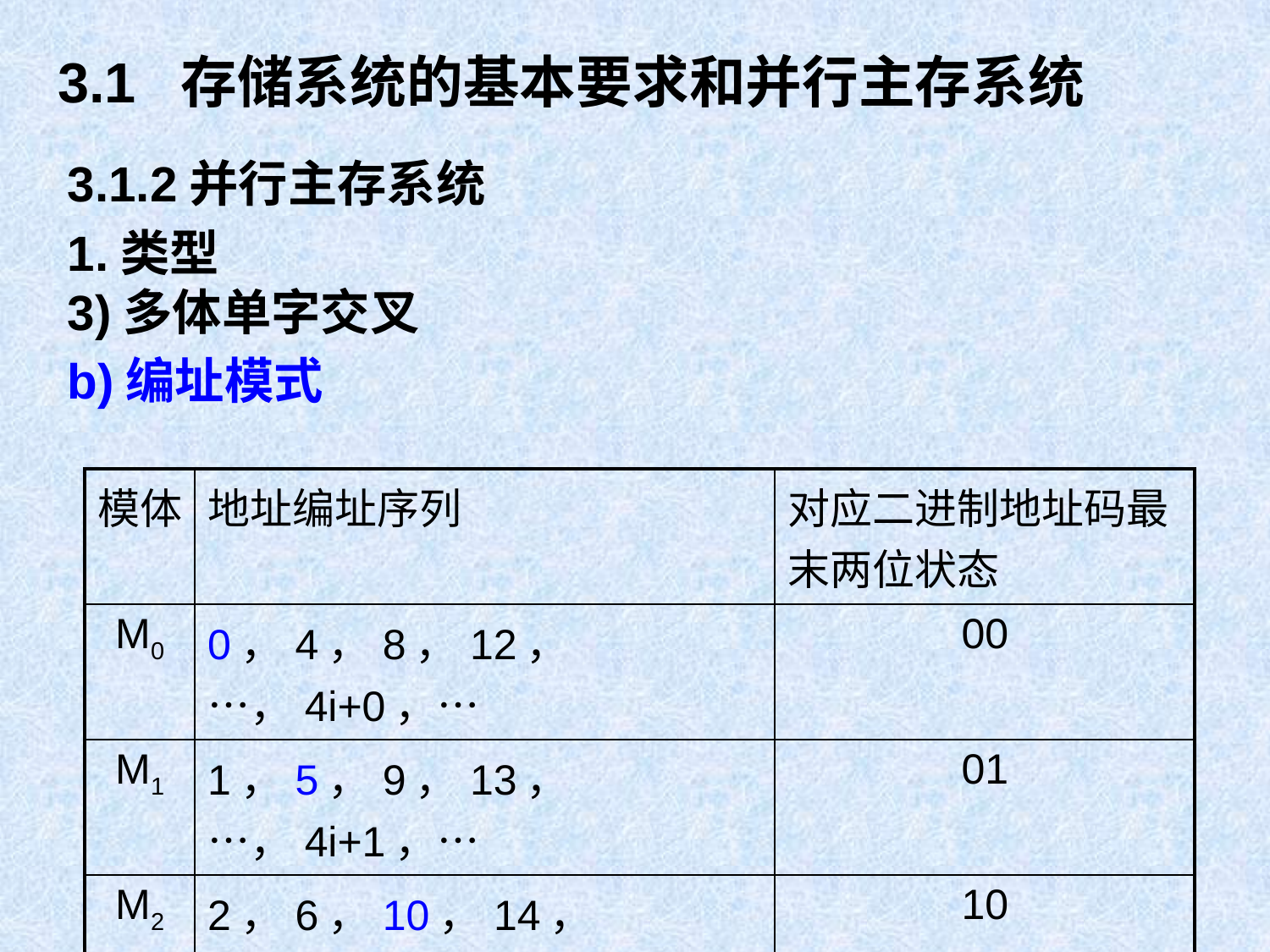

# 3.1  存储系统的基本要求和并行主存系统
3.1.2并行主存系统
1.类型
3)多体单字交叉
b)编址模式
| 模体 | 地址编址序列 | 对应二进制地址码最末两位状态 |
| --- | --- | --- |
| M0 | 0，4，8，12，…，4i+0，… | 00 |
| M1 | 1，5，9，13，…，4i+1，… | 01 |
| M2 | 2，6，10，14，…，4i+2，… | 10 |
| M3 | 3，7，11，15，…，4i+3，… | 11 |